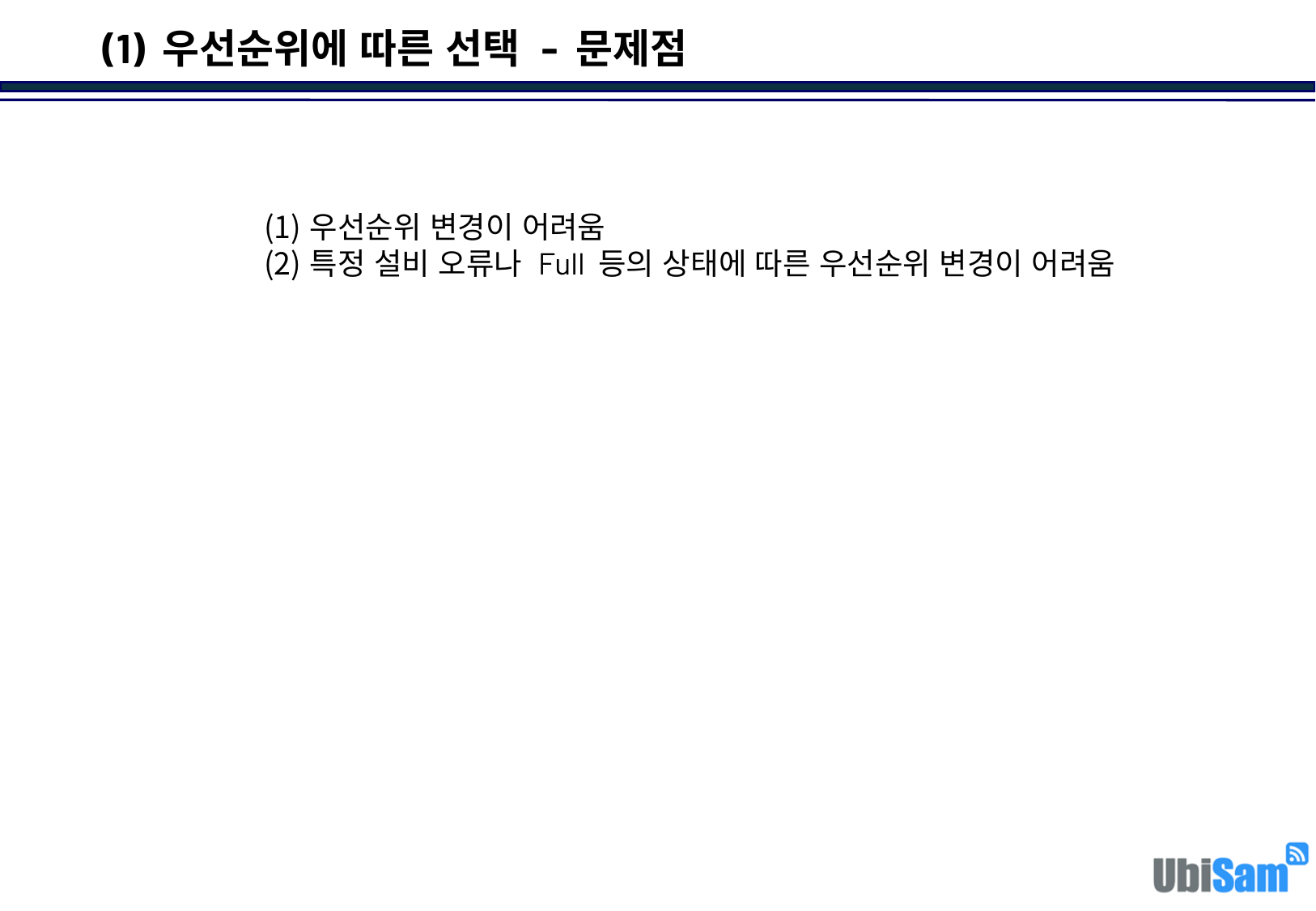

# (1) 우선순위에 따른 선택 - 문제점
우선순위 변경이 어려움
특정 설비 오류나 Full 등의 상태에 따른 우선순위 변경이 어려움